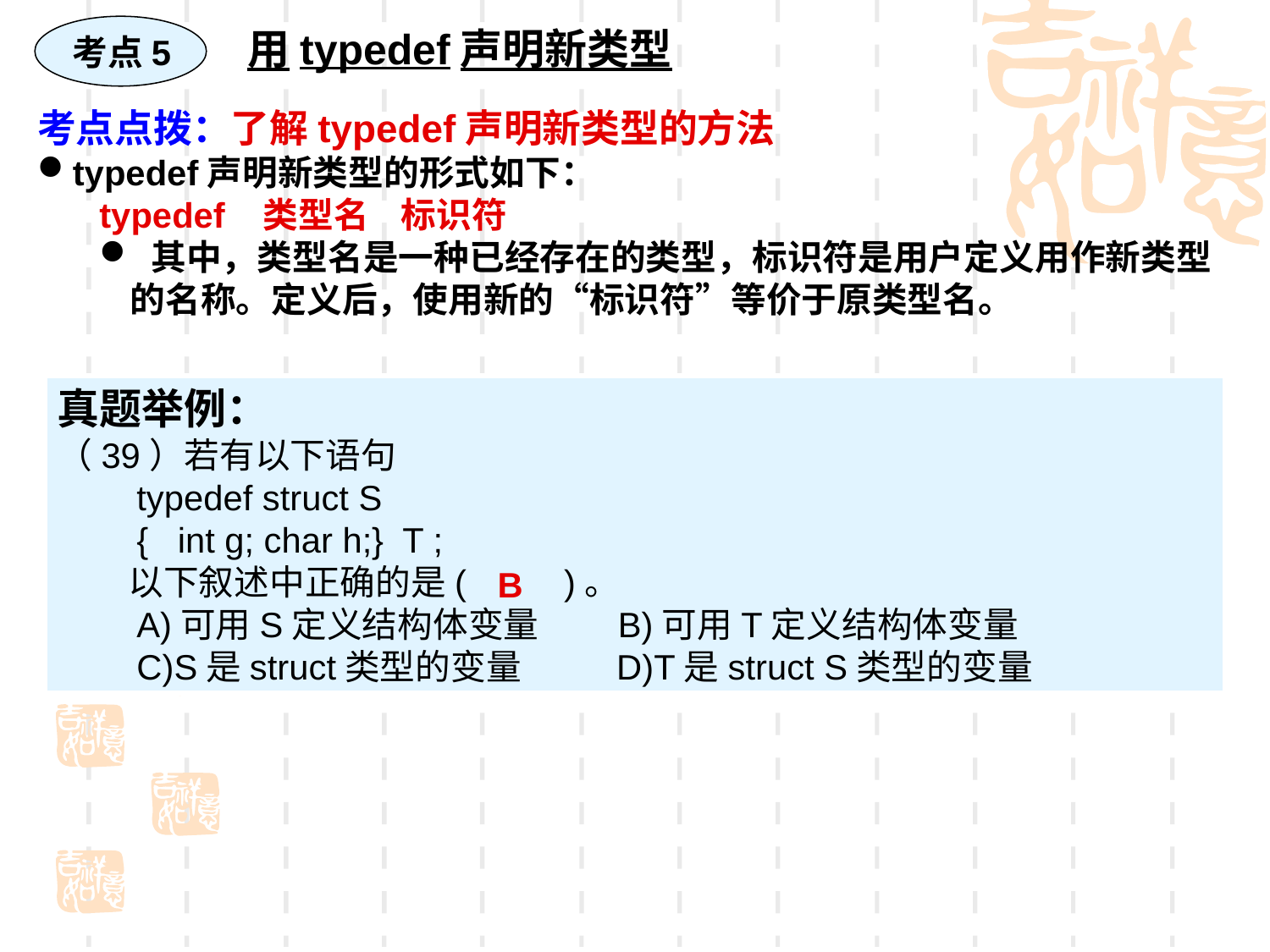

考点5
用typedef声明新类型
考点点拨：了解typedef声明新类型的方法
typedef声明新类型的形式如下：
typedef   类型名    标识符
 其中，类型名是一种已经存在的类型，标识符是用户定义用作新类型的名称。定义后，使用新的“标识符”等价于原类型名。
真题举例：
（39）若有以下语句
　　typedef struct S
　　{   int g; char h;}  T ;
　　以下叙述中正确的是(          )。
　　A)可用S定义结构体变量　　B)可用T定义结构体变量
　　C)S是struct类型的变量　　  D)T是struct S类型的变量
B